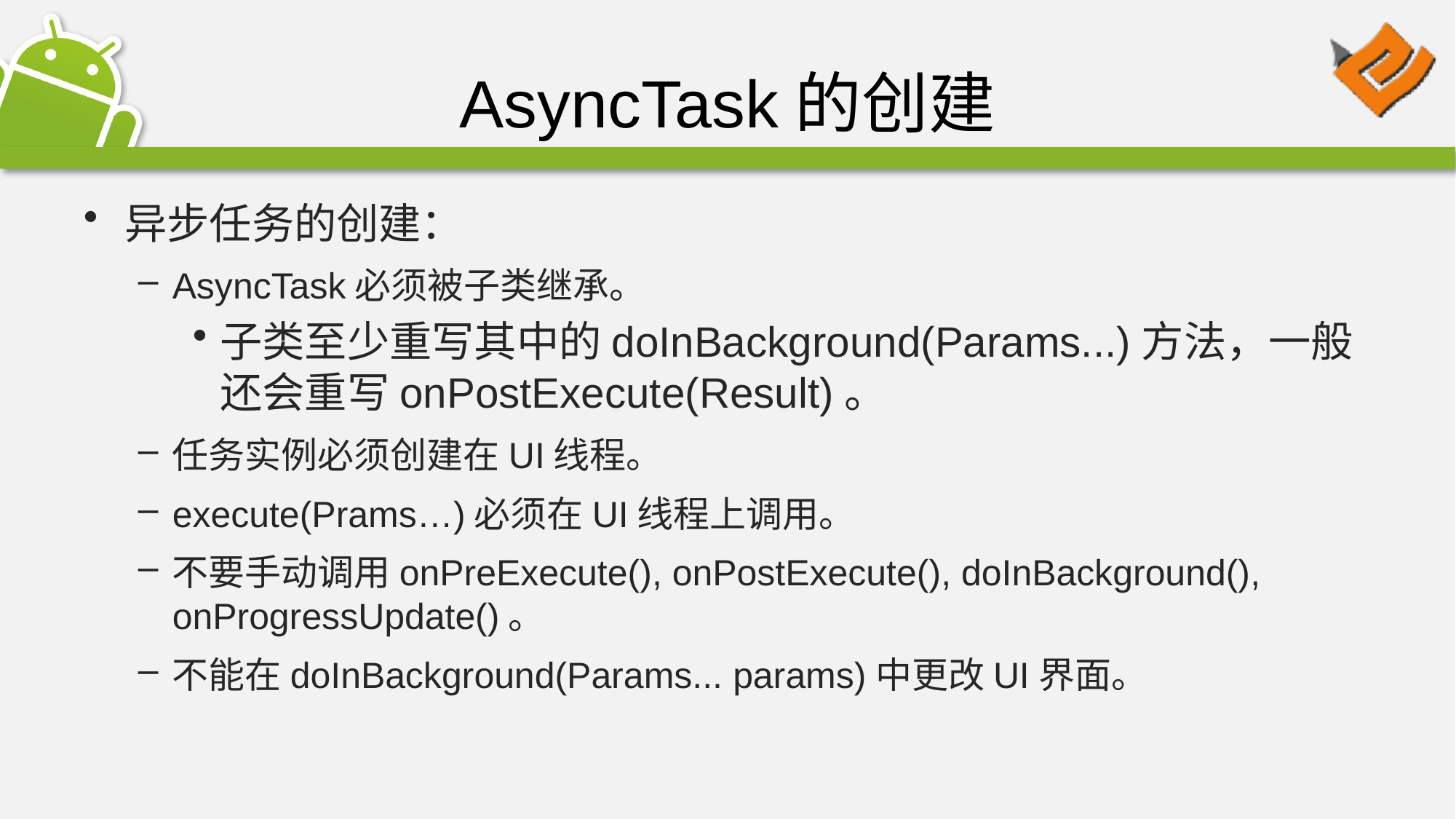

# AsyncTask的创建
异步任务的创建：
AsyncTask必须被子类继承。
子类至少重写其中的doInBackground(Params...)方法，一般还会重写onPostExecute(Result)。
任务实例必须创建在UI线程。
execute(Prams…)必须在UI线程上调用。
不要手动调用onPreExecute(), onPostExecute(), doInBackground(), onProgressUpdate()。
不能在doInBackground(Params... params)中更改UI界面。